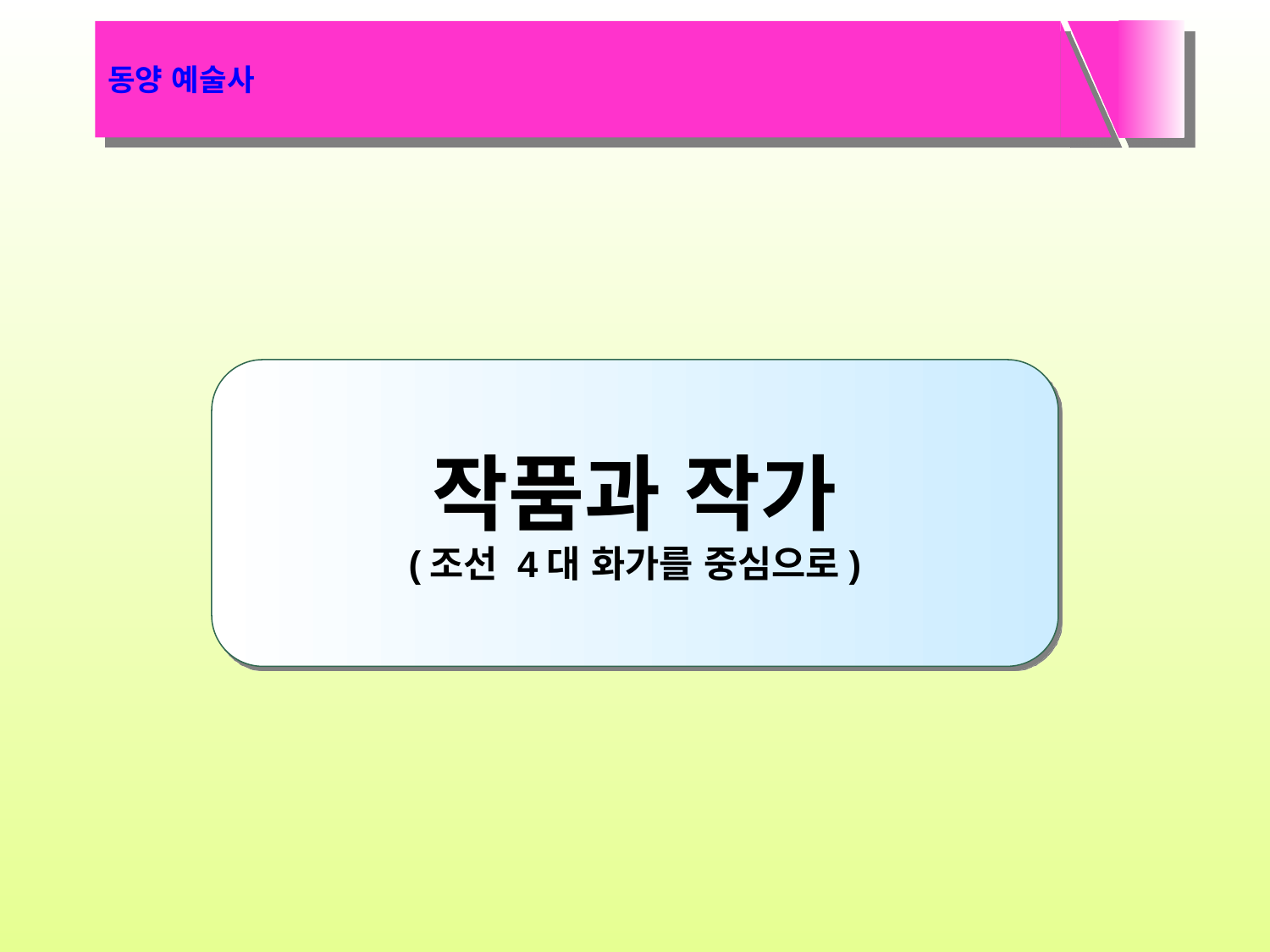

동양 예술사

작품과 작가
(조선 4대 화가를 중심으로)